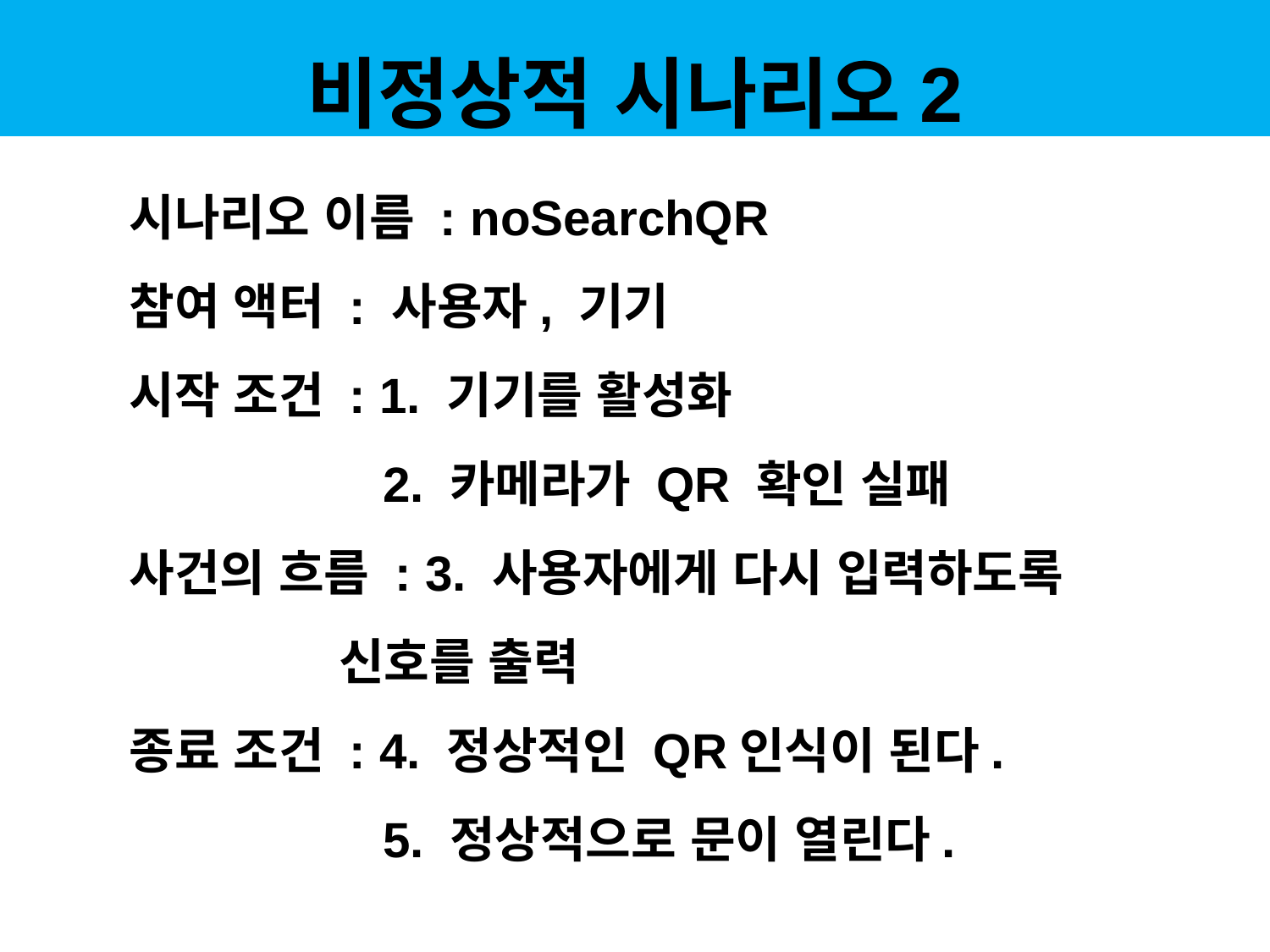

# 비정상적 시나리오2

시나리오 이름 : noSearchQR
참여 액터 : 사용자, 기기
시작 조건 : 1. 기기를 활성화
		2. 카메라가 QR 확인 실패
사건의 흐름 : 3. 사용자에게 다시 입력하도록 		      신호를 출력
종료 조건 : 4. 정상적인 QR인식이 된다.
		5. 정상적으로 문이 열린다.